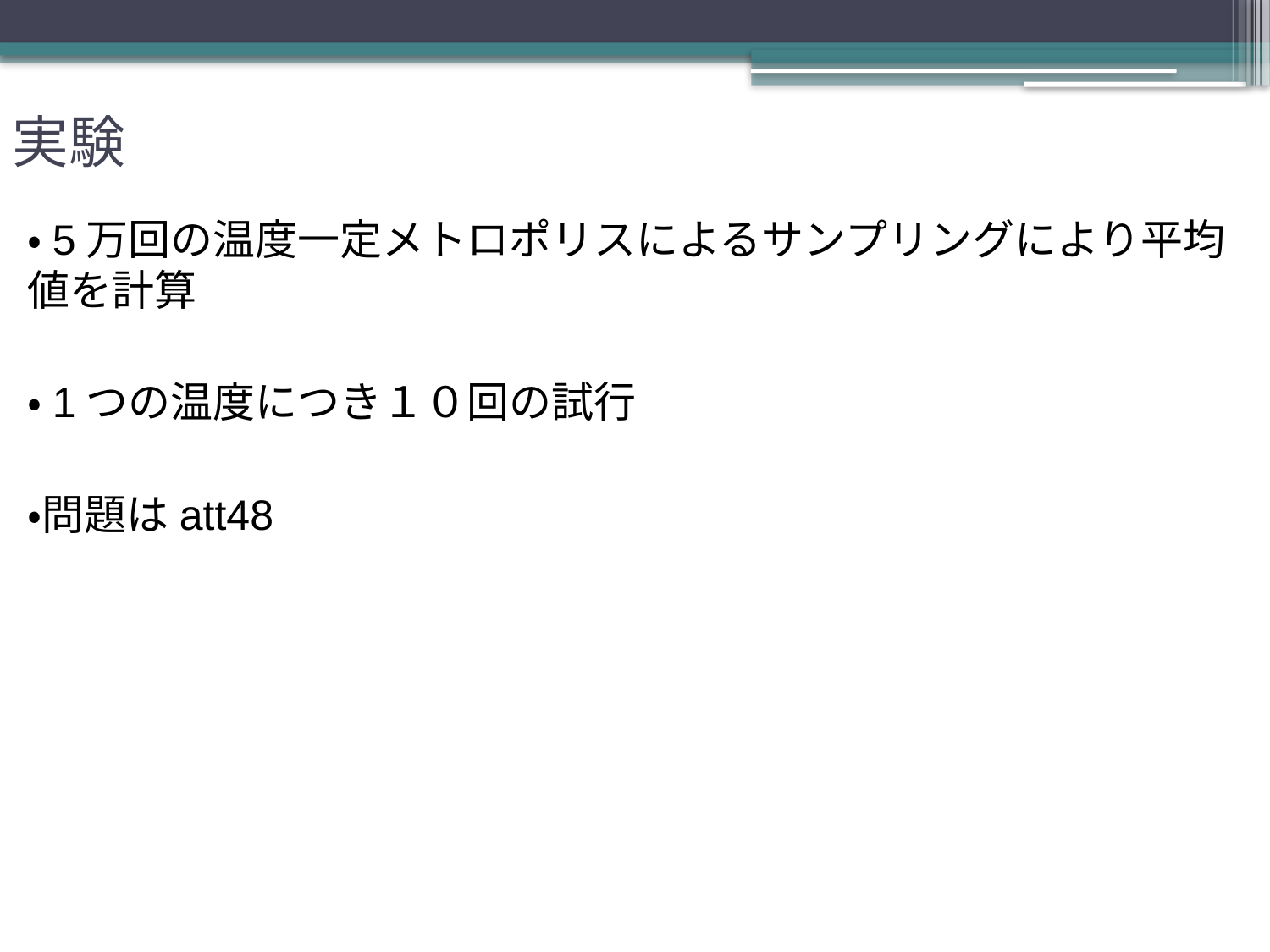

# 実験
・5万回の温度一定メトロポリスによるサンプリングにより平均値を計算

・1つの温度につき１０回の試行

・問題はatt48